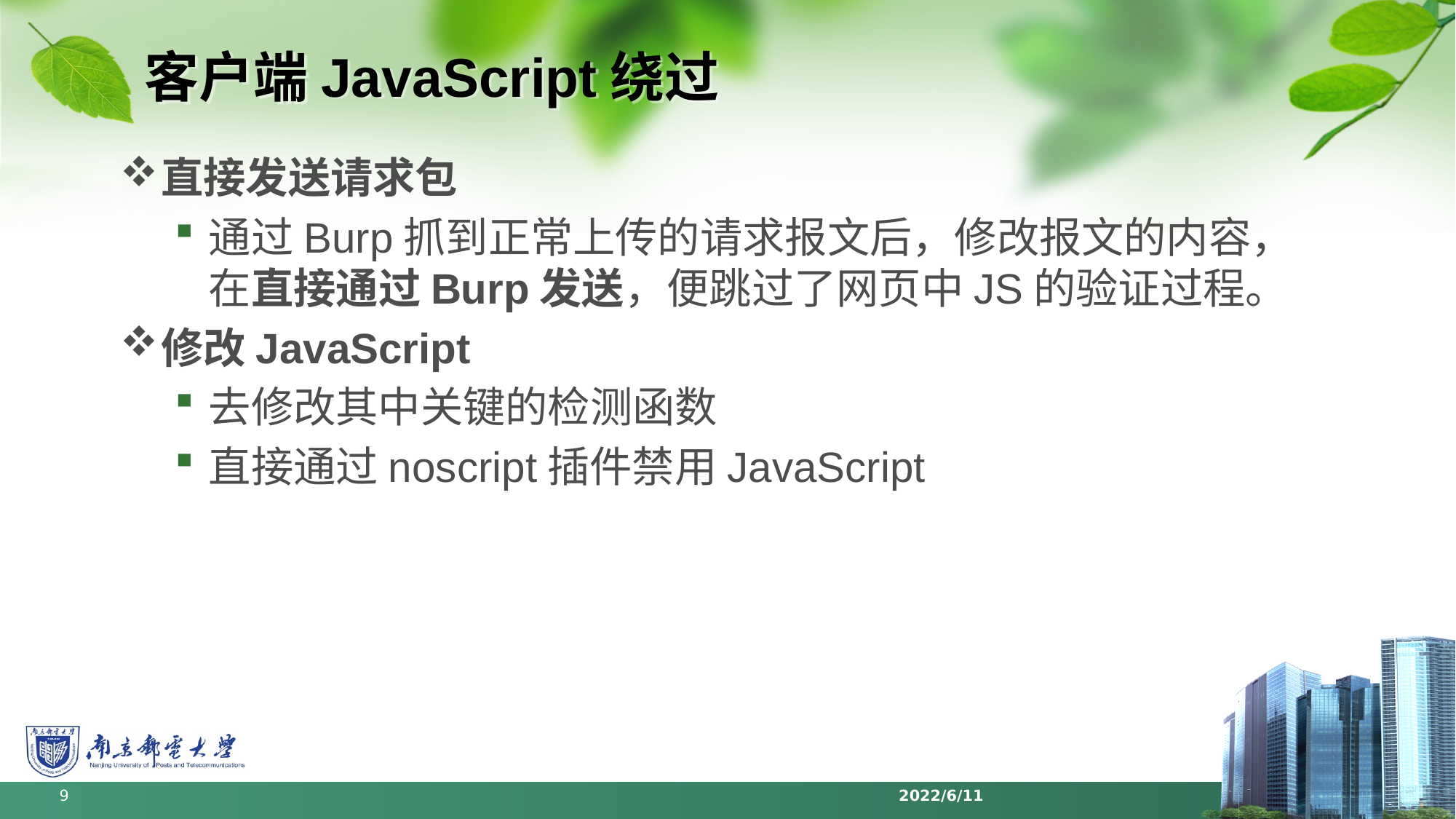

# 客户端JavaScript绕过
直接发送请求包
通过Burp抓到正常上传的请求报文后，修改报文的内容，在直接通过Burp发送，便跳过了网页中JS的验证过程。
修改JavaScript
去修改其中关键的检测函数
直接通过noscript插件禁用JavaScript
9
2022/6/11